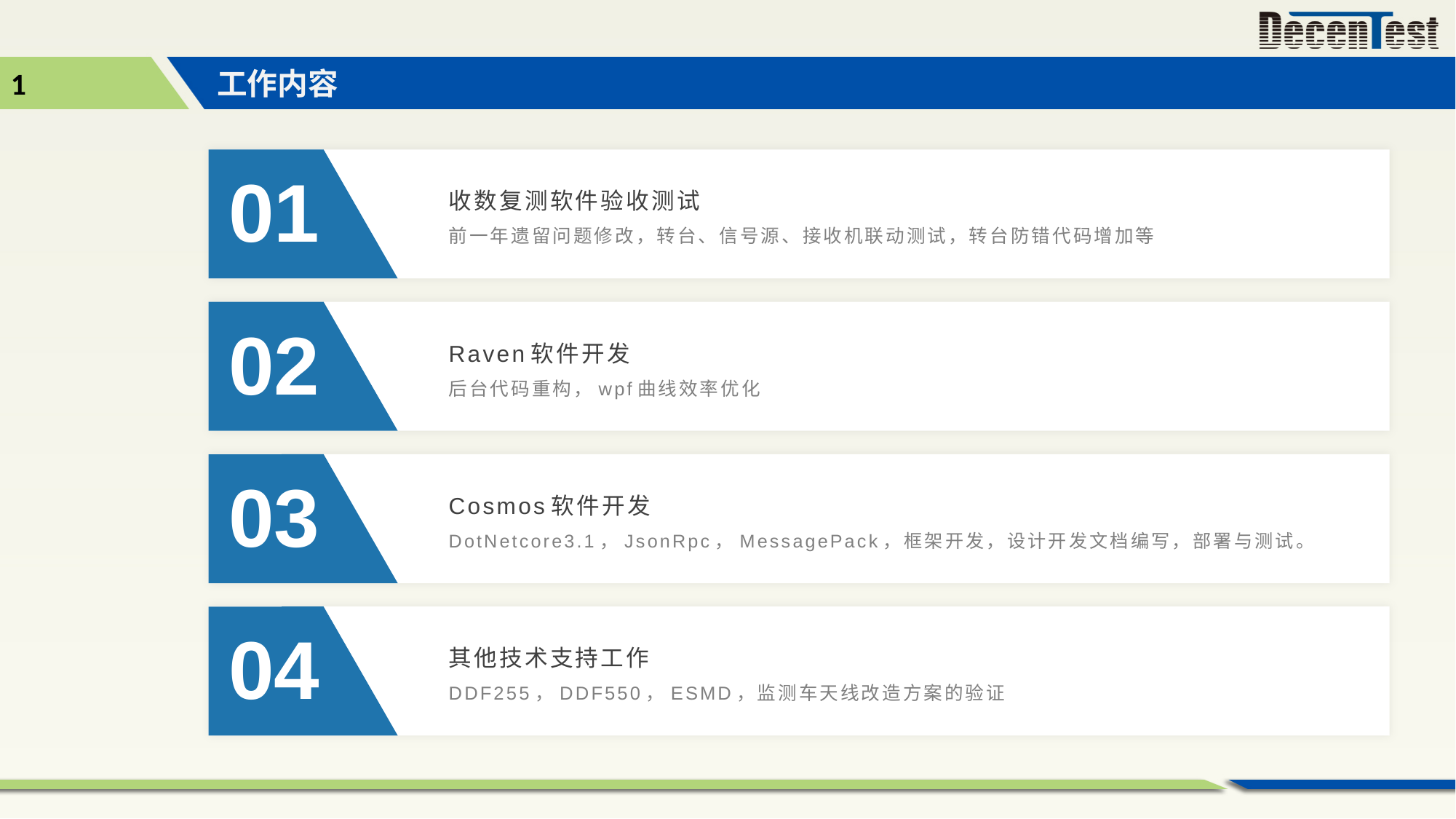

1
工作内容

01
收数复测软件验收测试
前一年遗留问题修改，转台、信号源、接收机联动测试，转台防错代码增加等

02
Raven软件开发
后台代码重构，wpf曲线效率优化

03
Cosmos软件开发
DotNetcore3.1，JsonRpc，MessagePack，框架开发，设计开发文档编写，部署与测试。

04
其他技术支持工作
DDF255，DDF550，ESMD，监测车天线改造方案的验证

3